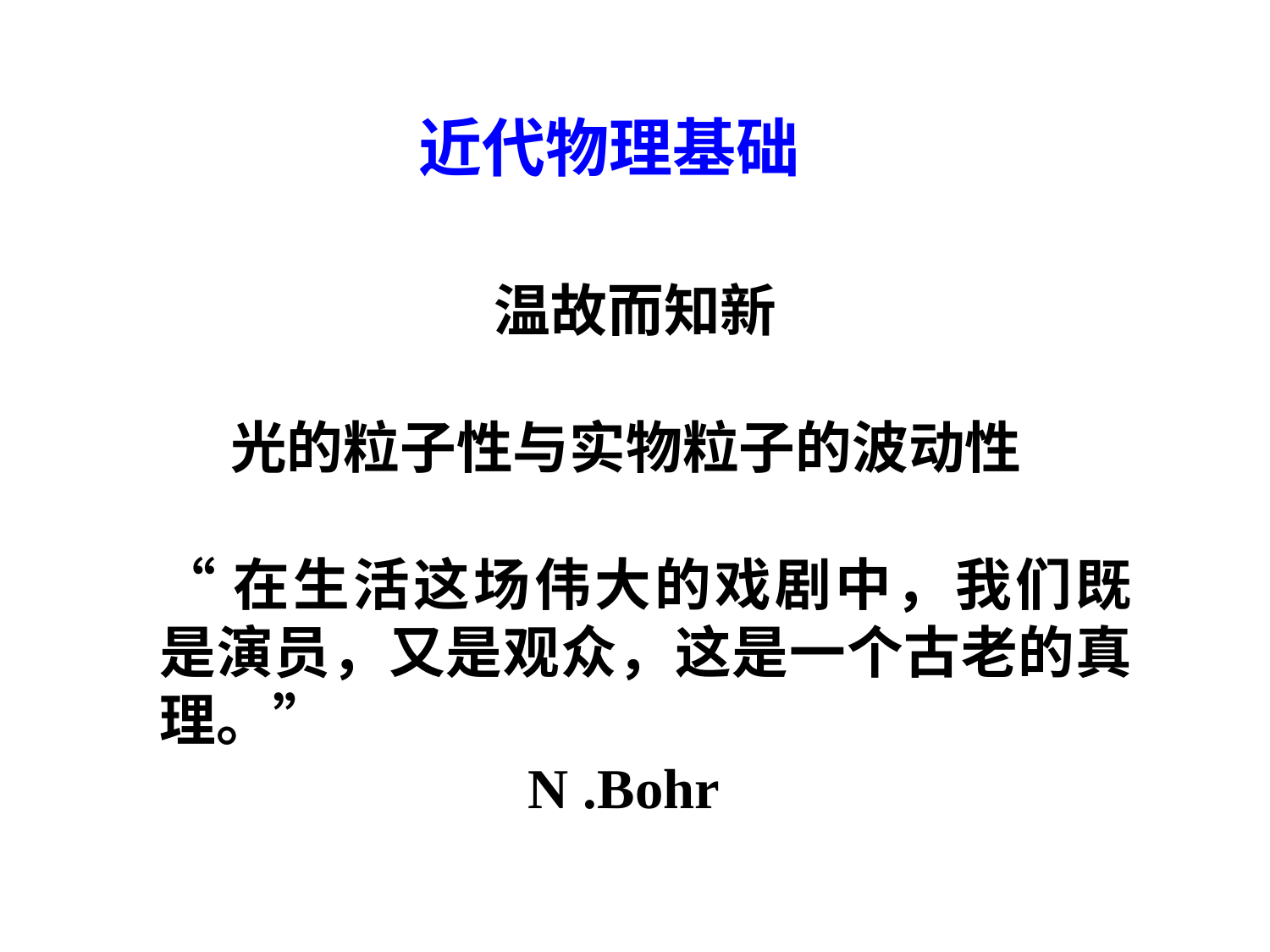

近代物理基础
温故而知新
光的粒子性与实物粒子的波动性
“在生活这场伟大的戏剧中，我们既是演员，又是观众，这是一个古老的真理。”
                          N .Bohr